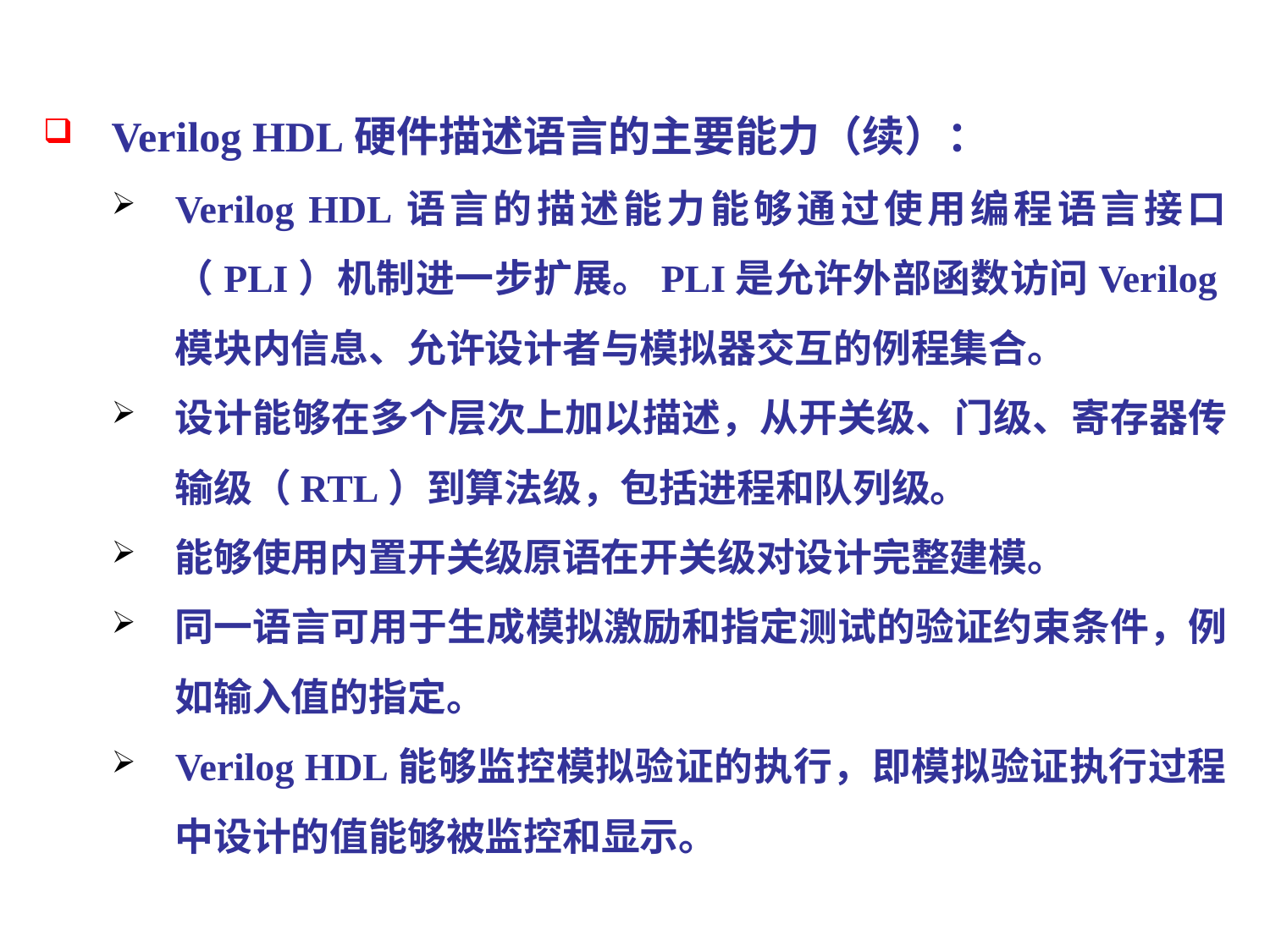

Verilog HDL硬件描述语言的主要能力（续）：
Verilog HDL语言的描述能力能够通过使用编程语言接口（PLI）机制进一步扩展。PLI是允许外部函数访问Verilog模块内信息、允许设计者与模拟器交互的例程集合。
设计能够在多个层次上加以描述，从开关级、门级、寄存器传输级（RTL）到算法级，包括进程和队列级。
能够使用内置开关级原语在开关级对设计完整建模。
同一语言可用于生成模拟激励和指定测试的验证约束条件，例如输入值的指定。
Verilog HDL能够监控模拟验证的执行，即模拟验证执行过程中设计的值能够被监控和显示。
28